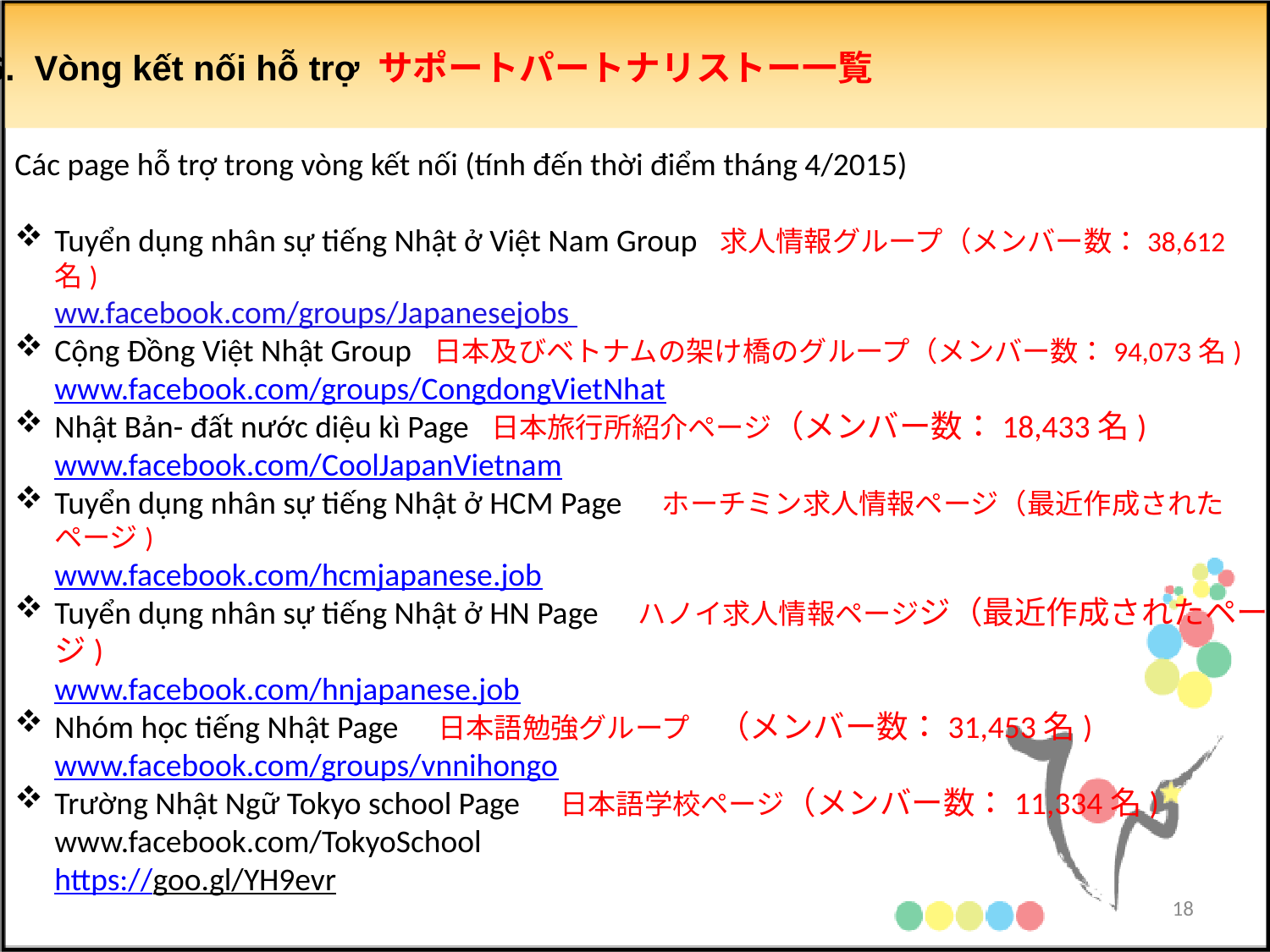

6.  Vòng kết nối hỗ trợ サポートパートナリストー一覧
Các page hỗ trợ trong vòng kết nối (tính đến thời điểm tháng 4/2015)

Tuyển dụng nhân sự tiếng Nhật ở Việt Nam Group  求人情報グループ（メンバー数：38,612名)
ww.facebook.com/groups/Japanesejobs
Cộng Đồng Việt Nhật Group  日本及びベトナムの架け橋のグループ（メンバー数：94,073名)
www.facebook.com/groups/CongdongVietNhat
Nhật Bản- đất nước diệu kì Page  日本旅行所紹介ページ（メンバー数：18,433名)
www.facebook.com/CoolJapanVietnam
Tuyển dụng nhân sự tiếng Nhật ở HCM Page　ホーチミン求人情報ページ（最近作成されたページ)
www.facebook.com/hcmjapanese.job
Tuyển dụng nhân sự tiếng Nhật ở HN Page　ハノイ求人情報ページジ（最近作成されたページ)
www.facebook.com/hnjapanese.job
Nhóm học tiếng Nhật Page　日本語勉強グループ　（メンバー数：31,453名)
www.facebook.com/groups/vnnihongo
Trường Nhật Ngữ Tokyo school Page　日本語学校ページ（メンバー数：11,334名)
www.facebook.com/TokyoSchool
https://goo.gl/YH9evr

18